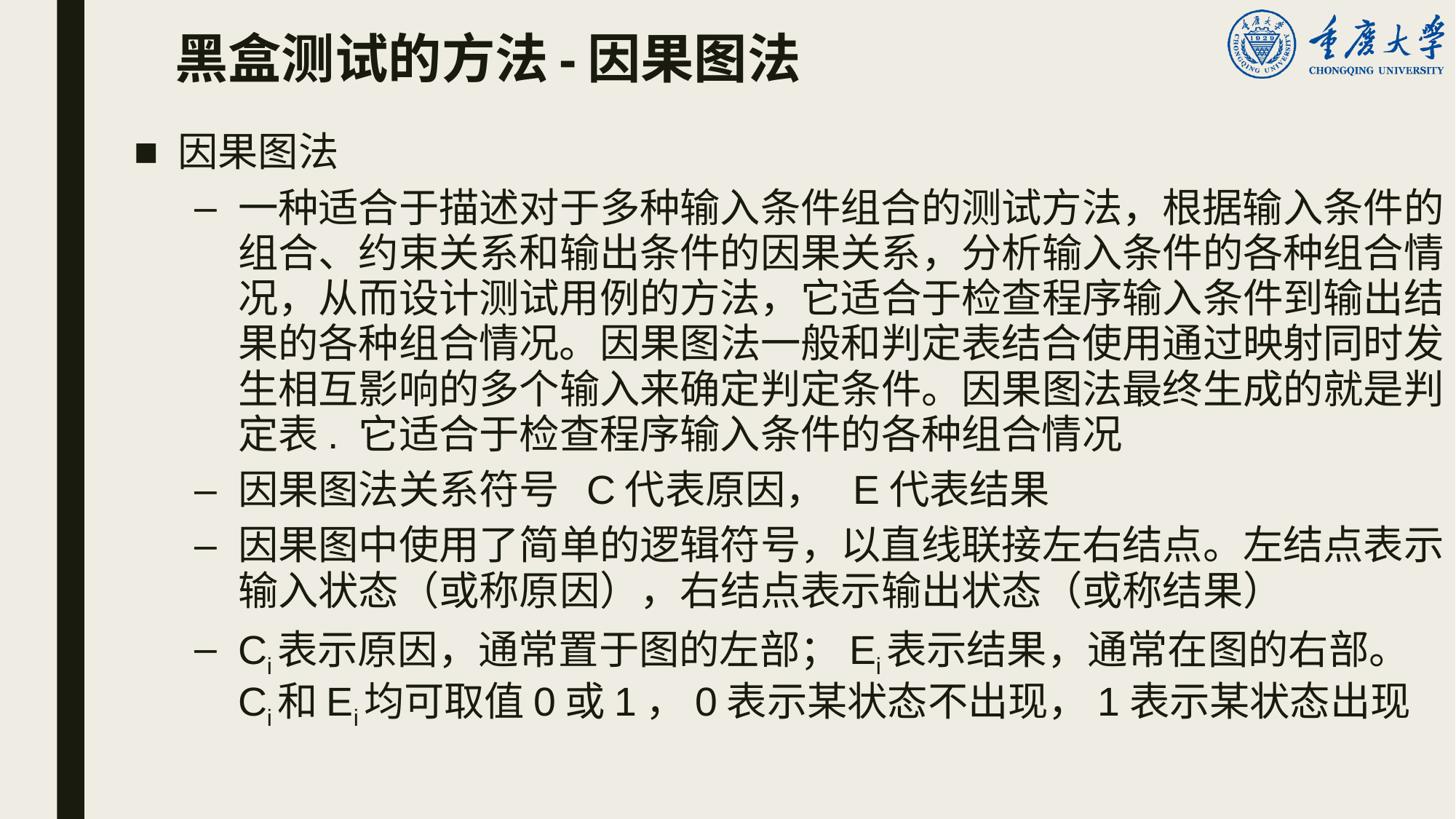

# 黑盒测试的方法-因果图法
因果图法
一种适合于描述对于多种输入条件组合的测试方法，根据输入条件的组合、约束关系和输出条件的因果关系，分析输入条件的各种组合情况，从而设计测试用例的方法，它适合于检查程序输入条件到输出结果的各种组合情况。因果图法一般和判定表结合使用通过映射同时发生相互影响的多个输入来确定判定条件。因果图法最终生成的就是判定表. 它适合于检查程序输入条件的各种组合情况
因果图法关系符号  C代表原因，  E代表结果
因果图中使用了简单的逻辑符号，以直线联接左右结点。左结点表示输入状态（或称原因），右结点表示输出状态（或称结果）
Ci表示原因，通常置于图的左部；Ei表示结果，通常在图的右部。 Ci和Ei均可取值0或1，0表示某状态不出现，1表示某状态出现